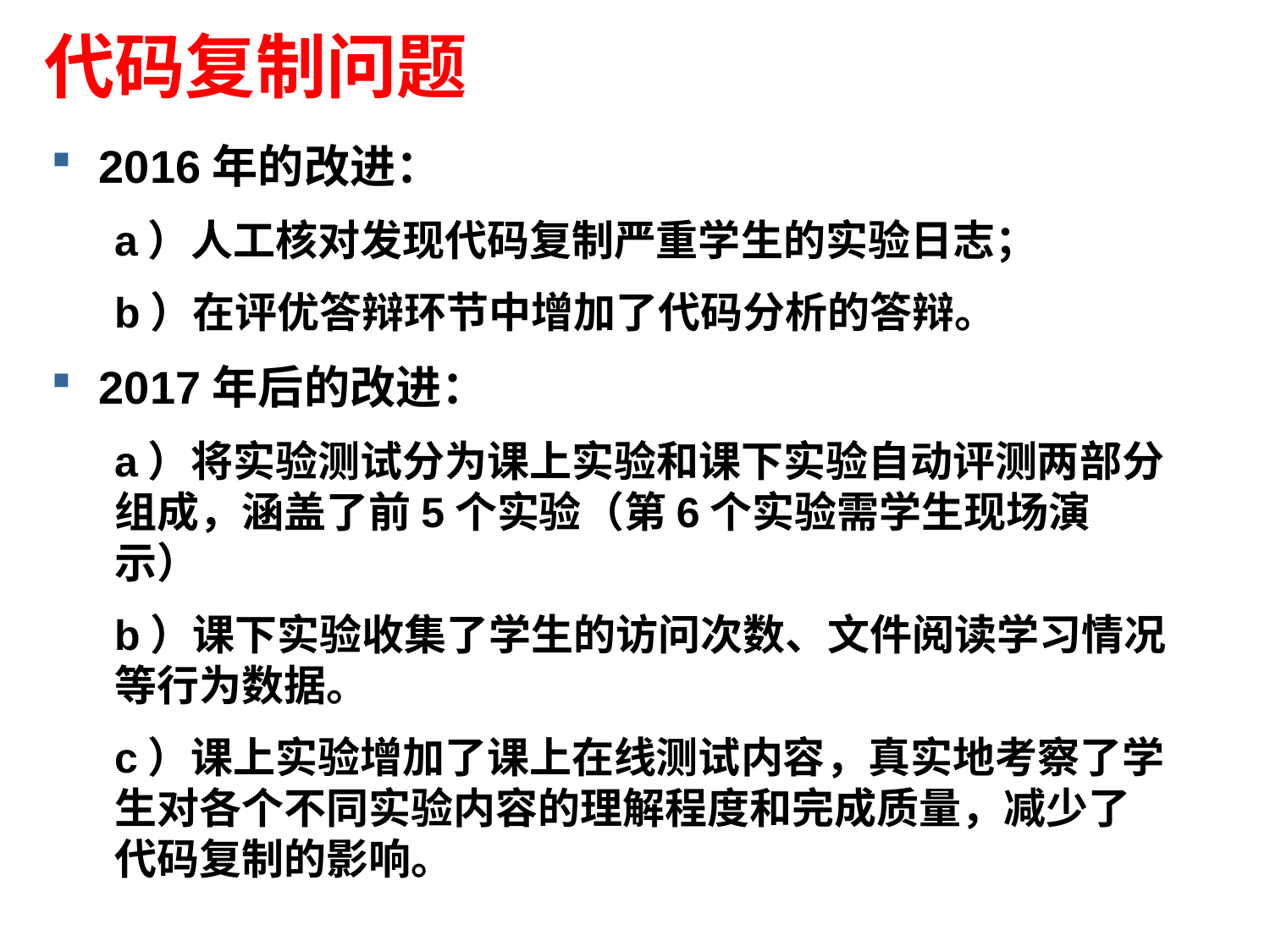

# 代码复制问题
2016年的改进：
a）人工核对发现代码复制严重学生的实验日志；
b）在评优答辩环节中增加了代码分析的答辩。
2017年后的改进：
a）将实验测试分为课上实验和课下实验自动评测两部分组成，涵盖了前5个实验（第6个实验需学生现场演示）
b）课下实验收集了学生的访问次数、文件阅读学习情况等行为数据。
c）课上实验增加了课上在线测试内容，真实地考察了学生对各个不同实验内容的理解程度和完成质量，减少了代码复制的影响。